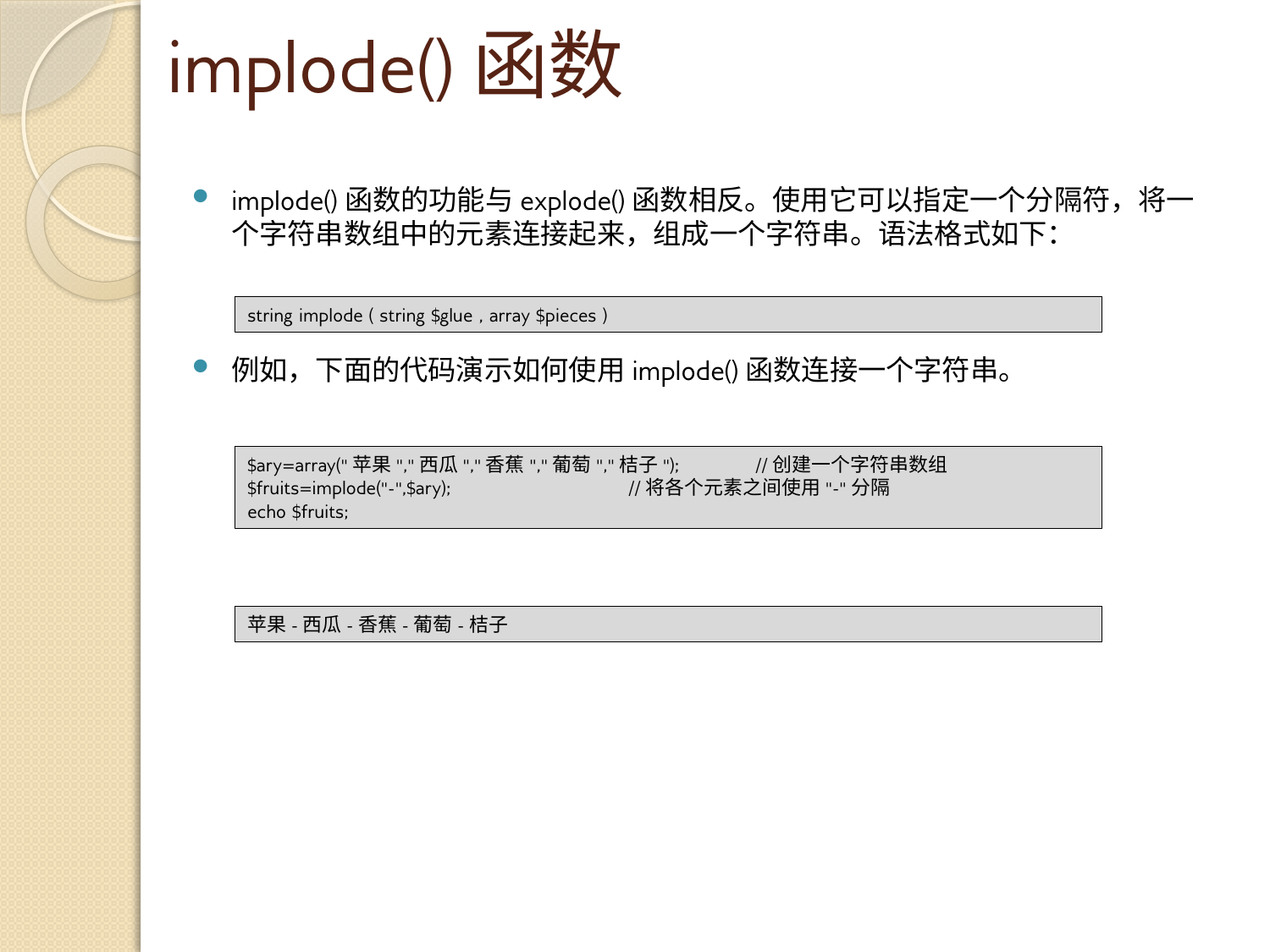

# implode()函数
implode()函数的功能与explode()函数相反。使用它可以指定一个分隔符，将一个字符串数组中的元素连接起来，组成一个字符串。语法格式如下：
string implode ( string $glue , array $pieces )
例如，下面的代码演示如何使用implode()函数连接一个字符串。
$ary=array("苹果","西瓜","香蕉","葡萄","桔子");	//创建一个字符串数组
$fruits=implode("-",$ary); 		//将各个元素之间使用"-"分隔
echo $fruits;
苹果-西瓜-香蕉-葡萄-桔子